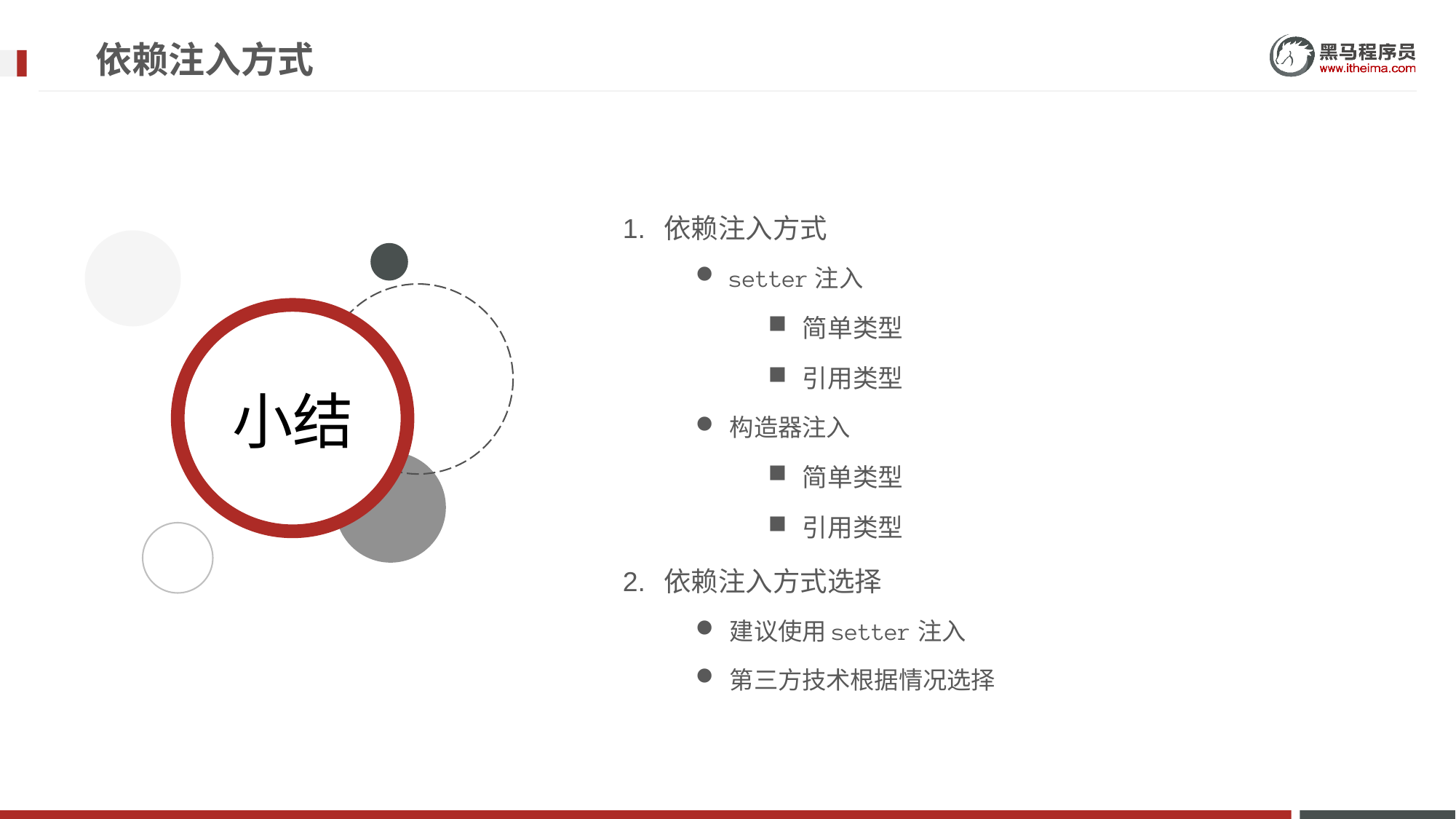

# 依赖注入方式
依赖注入方式
setter注入
简单类型
引用类型
构造器注入
简单类型
引用类型
依赖注入方式选择
建议使用setter注入
第三方技术根据情况选择